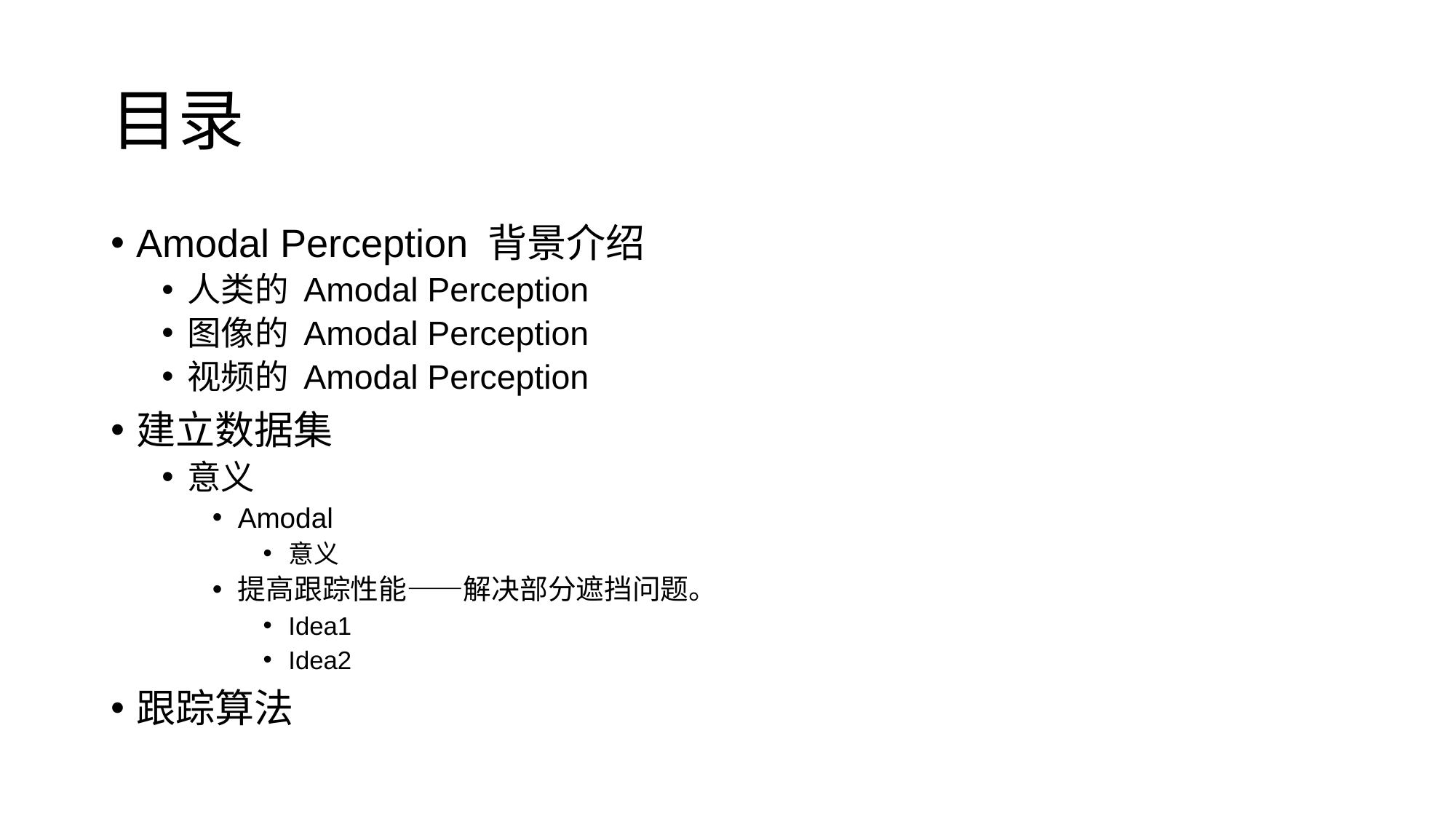

# 目录
Amodal Perception 背景介绍
人类的 Amodal Perception
图像的 Amodal Perception
视频的 Amodal Perception
建立数据集
意义
Amodal
意义
提高跟踪性能——解决部分遮挡问题。
Idea1
Idea2
跟踪算法